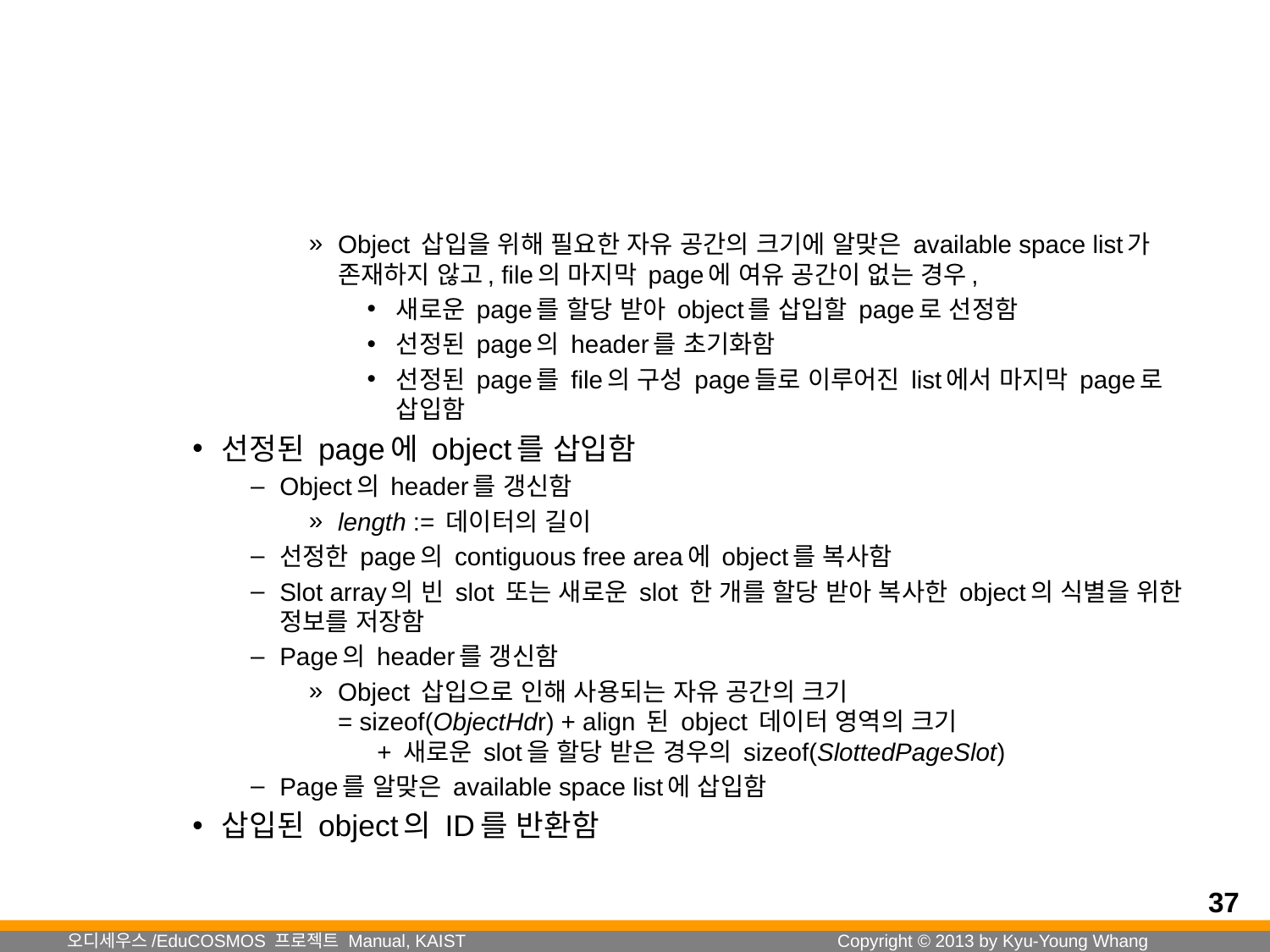

#
Object 삽입을 위해 필요한 자유 공간의 크기에 알맞은 available space list가 존재하지 않고, file의 마지막 page에 여유 공간이 없는 경우,
새로운 page를 할당 받아 object를 삽입할 page로 선정함
선정된 page의 header를 초기화함
선정된 page를 file의 구성 page들로 이루어진 list에서 마지막 page로 삽입함
선정된 page에 object를 삽입함
Object의 header를 갱신함
length := 데이터의 길이
선정한 page의 contiguous free area에 object를 복사함
Slot array의 빈 slot 또는 새로운 slot 한 개를 할당 받아 복사한 object의 식별을 위한 정보를 저장함
Page의 header를 갱신함
Object 삽입으로 인해 사용되는 자유 공간의 크기
= sizeof(ObjectHdr) + align 된 object 데이터 영역의 크기
     + 새로운 slot을 할당 받은 경우의 sizeof(SlottedPageSlot)
Page를 알맞은 available space list에 삽입함
삽입된 object의 ID를 반환함